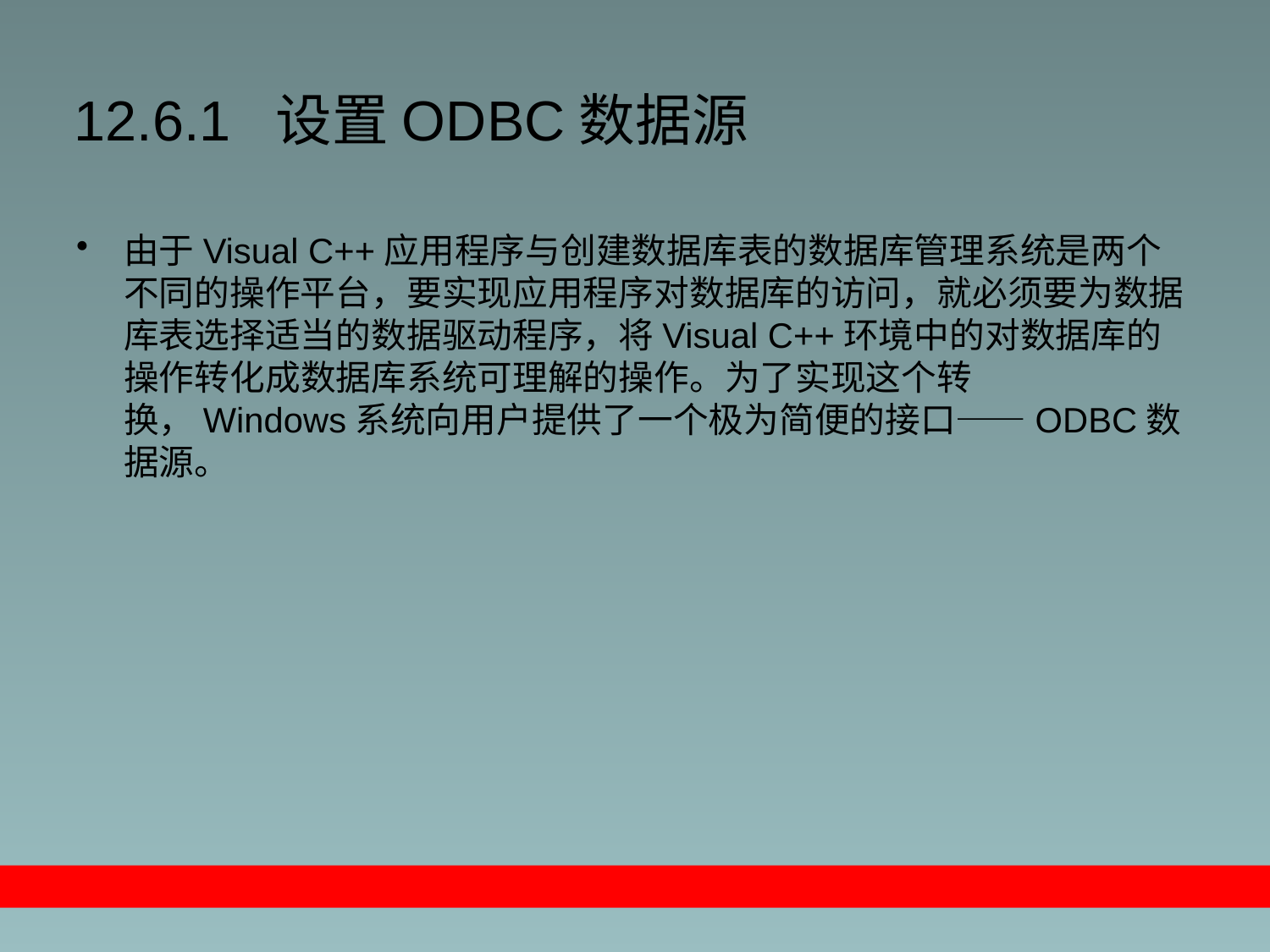

# 12.6.1  设置ODBC数据源
由于Visual C++应用程序与创建数据库表的数据库管理系统是两个不同的操作平台，要实现应用程序对数据库的访问，就必须要为数据库表选择适当的数据驱动程序，将Visual C++环境中的对数据库的操作转化成数据库系统可理解的操作。为了实现这个转换，Windows系统向用户提供了一个极为简便的接口——ODBC数据源。